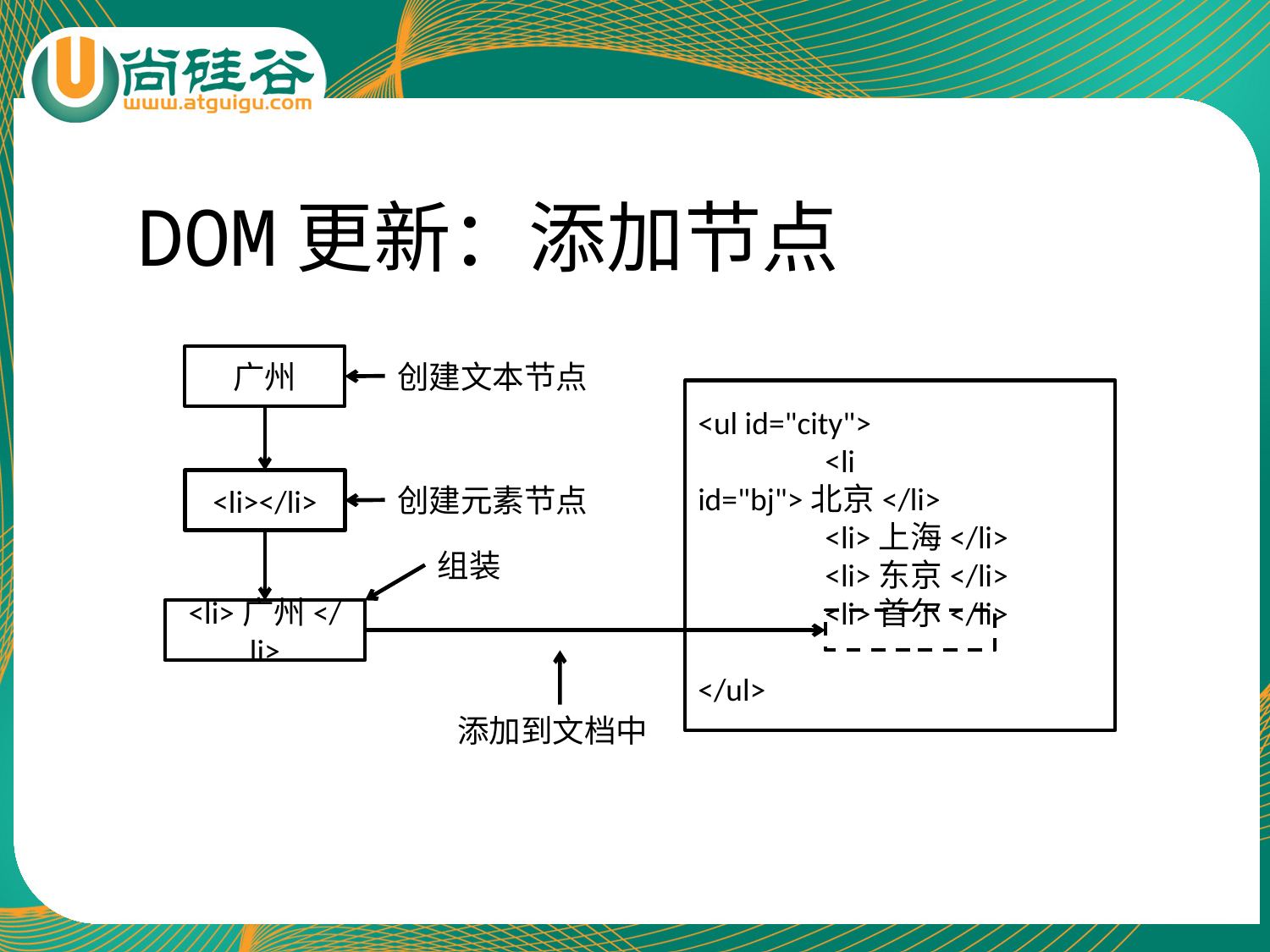

# DOM更新：添加节点
广州
创建文本节点
<ul id="city">
	<li id="bj">北京</li>
	<li>上海</li>
	<li>东京</li>
	<li>首尔</li>

</ul>
<li></li>
创建元素节点
组装
<li>广州</li>

添加到文档中